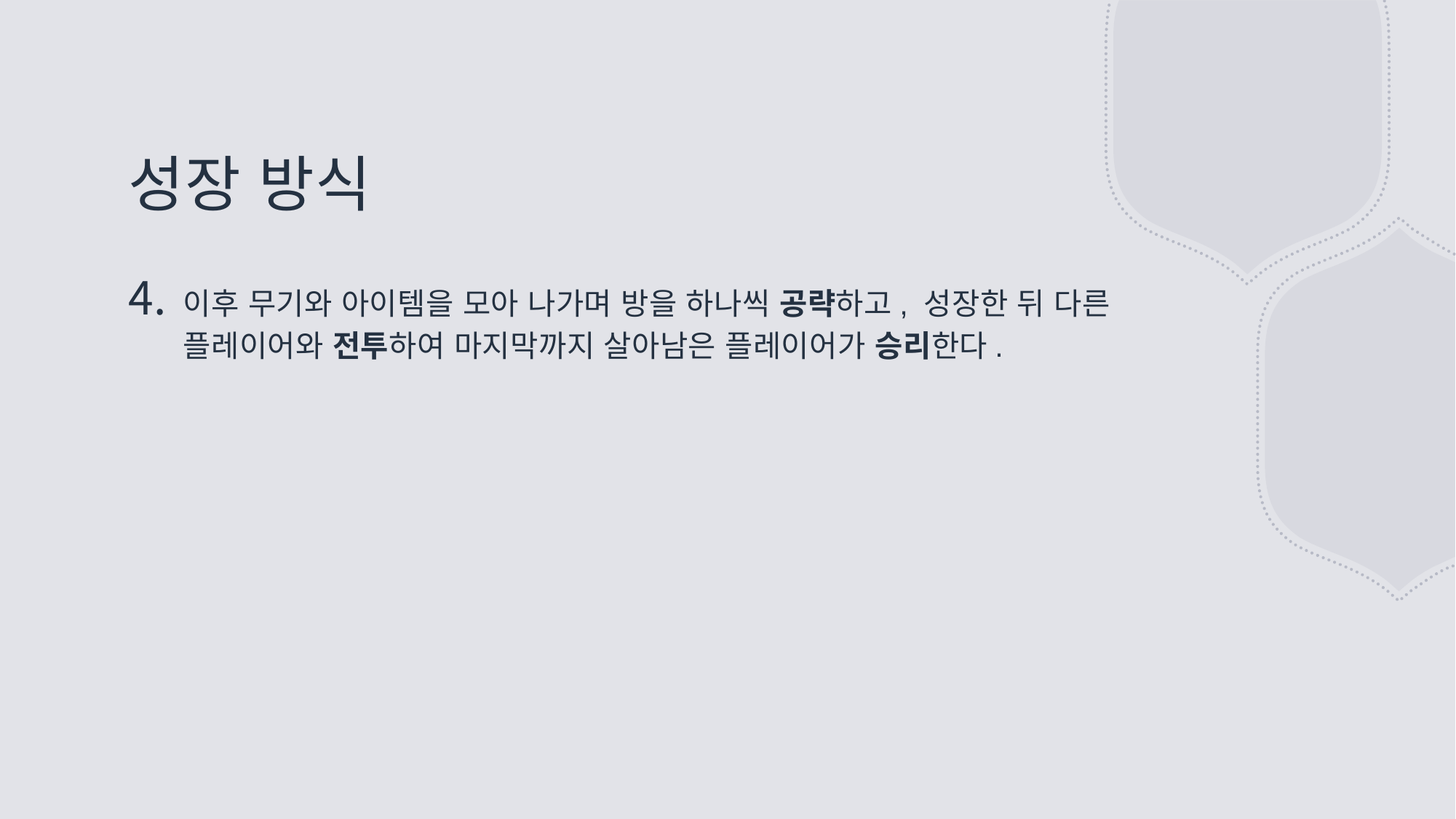

# 성장 방식
이후 무기와 아이템을 모아 나가며 방을 하나씩 공략하고, 성장한 뒤 다른 플레이어와 전투하여 마지막까지 살아남은 플레이어가 승리한다.